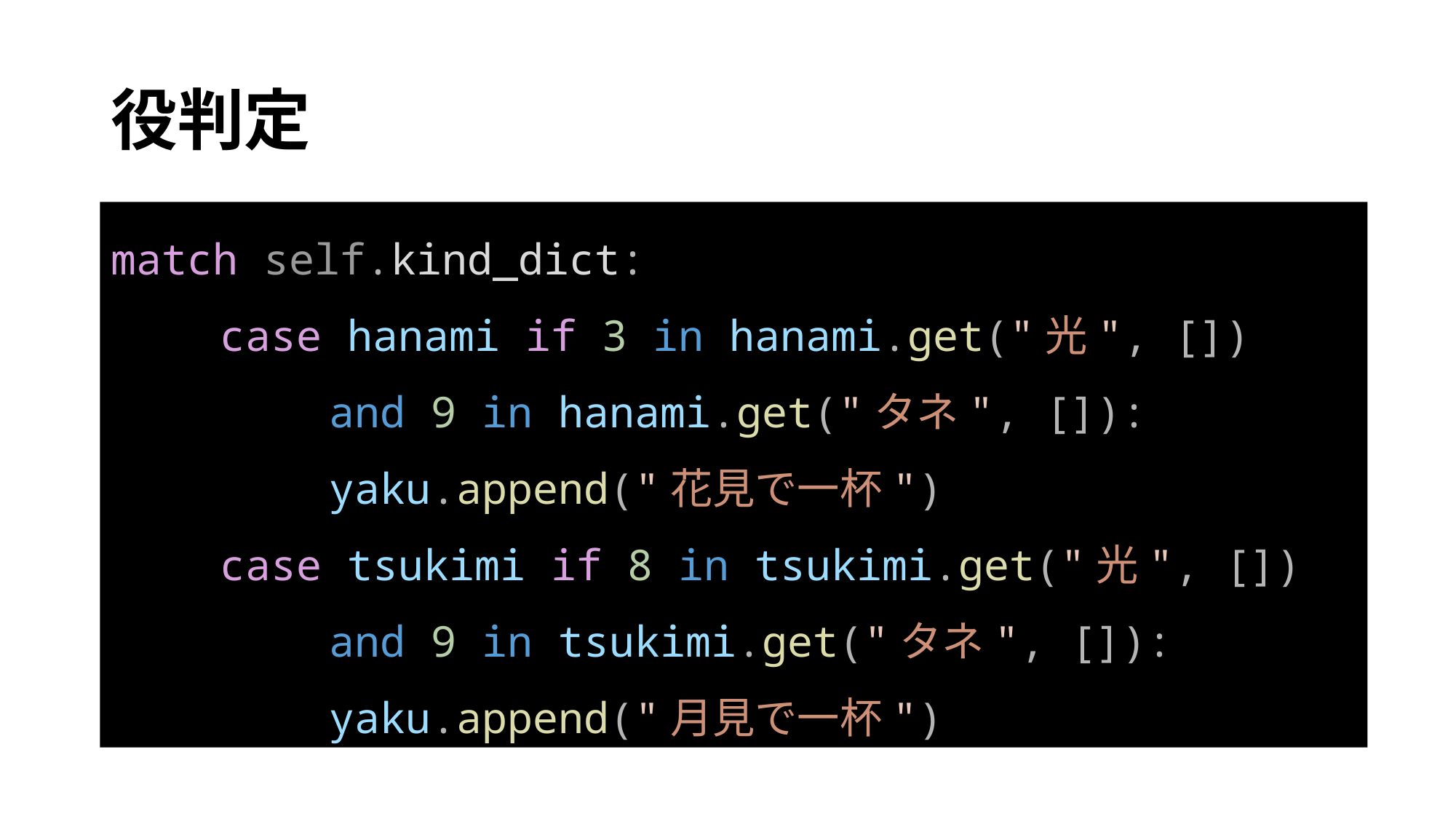

# 役判定
match self.kind_dict:
	case hanami if 3 in hanami.get("光", [])
		and 9 in hanami.get("タネ", []):
		yaku.append("花見で一杯")
	case tsukimi if 8 in tsukimi.get("光", [])
		and 9 in tsukimi.get("タネ", []):
		yaku.append("月見で一杯")